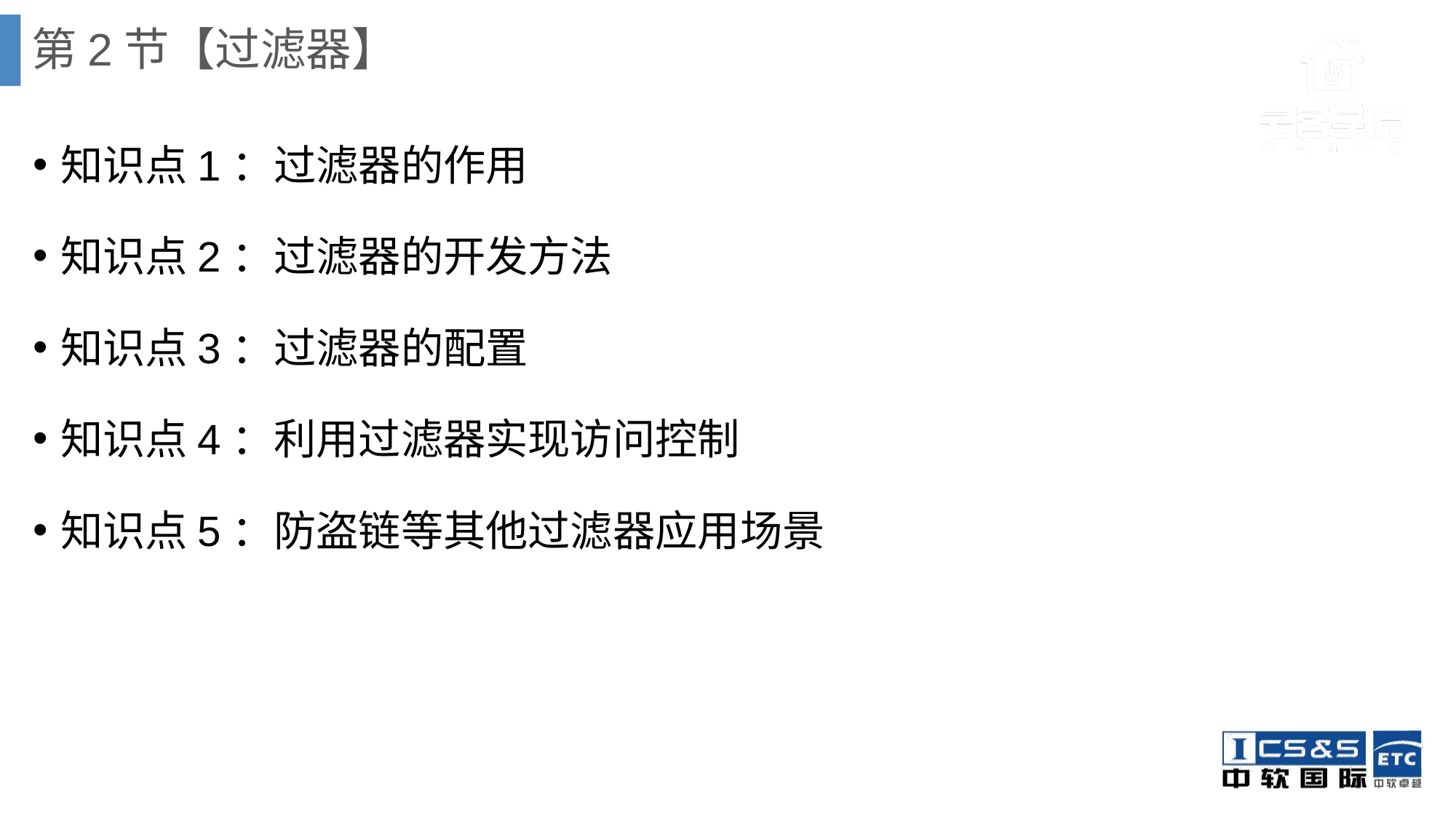

# 第2节【过滤器】
知识点1：过滤器的作用
知识点2：过滤器的开发方法
知识点3：过滤器的配置
知识点4：利用过滤器实现访问控制
知识点5：防盗链等其他过滤器应用场景